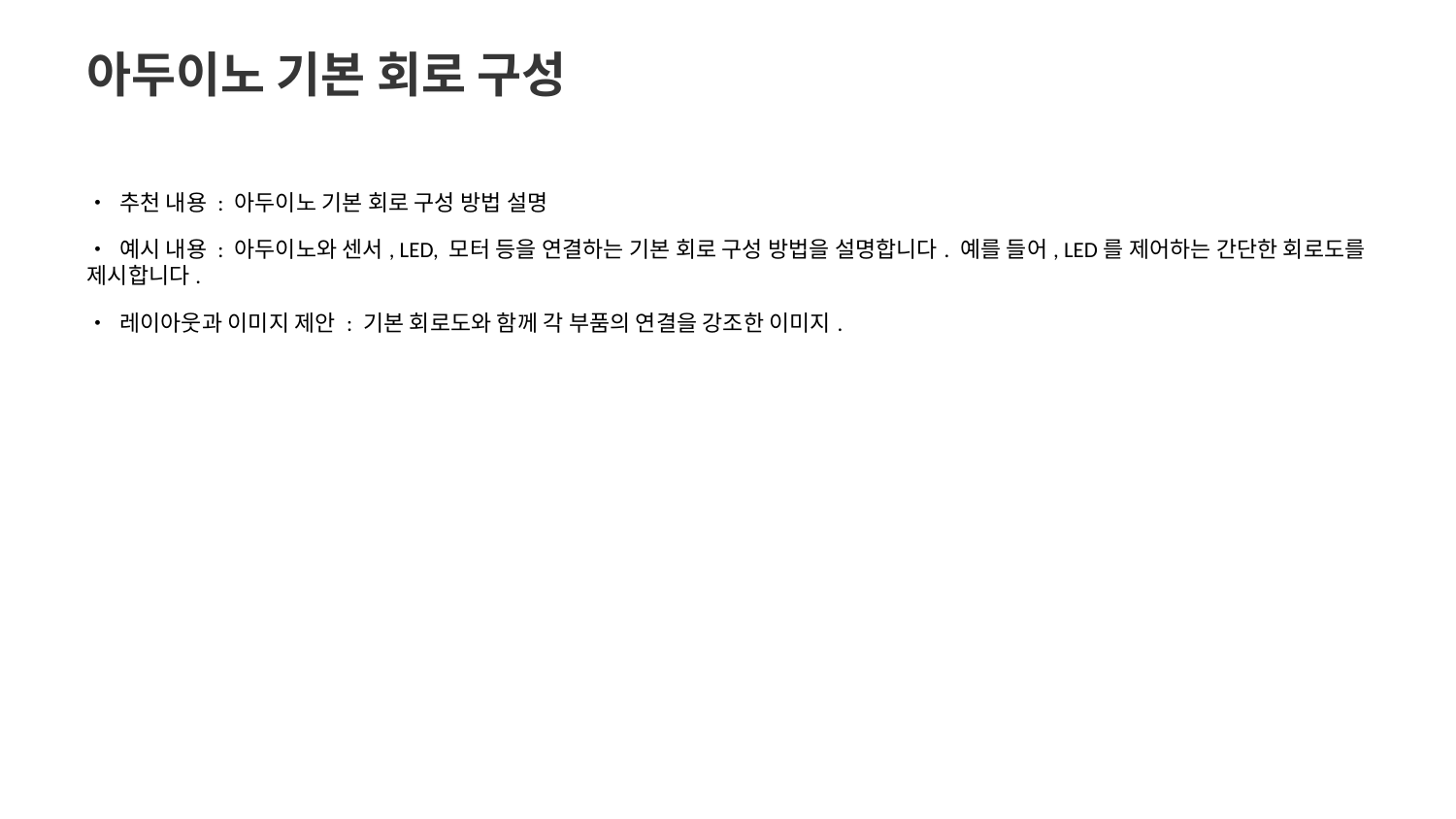

아두이노 기본 회로 구성
• 추천 내용 : 아두이노 기본 회로 구성 방법 설명
• 예시 내용 : 아두이노와 센서, LED, 모터 등을 연결하는 기본 회로 구성 방법을 설명합니다. 예를 들어, LED를 제어하는 간단한 회로도를 제시합니다.
• 레이아웃과 이미지 제안 : 기본 회로도와 함께 각 부품의 연결을 강조한 이미지.